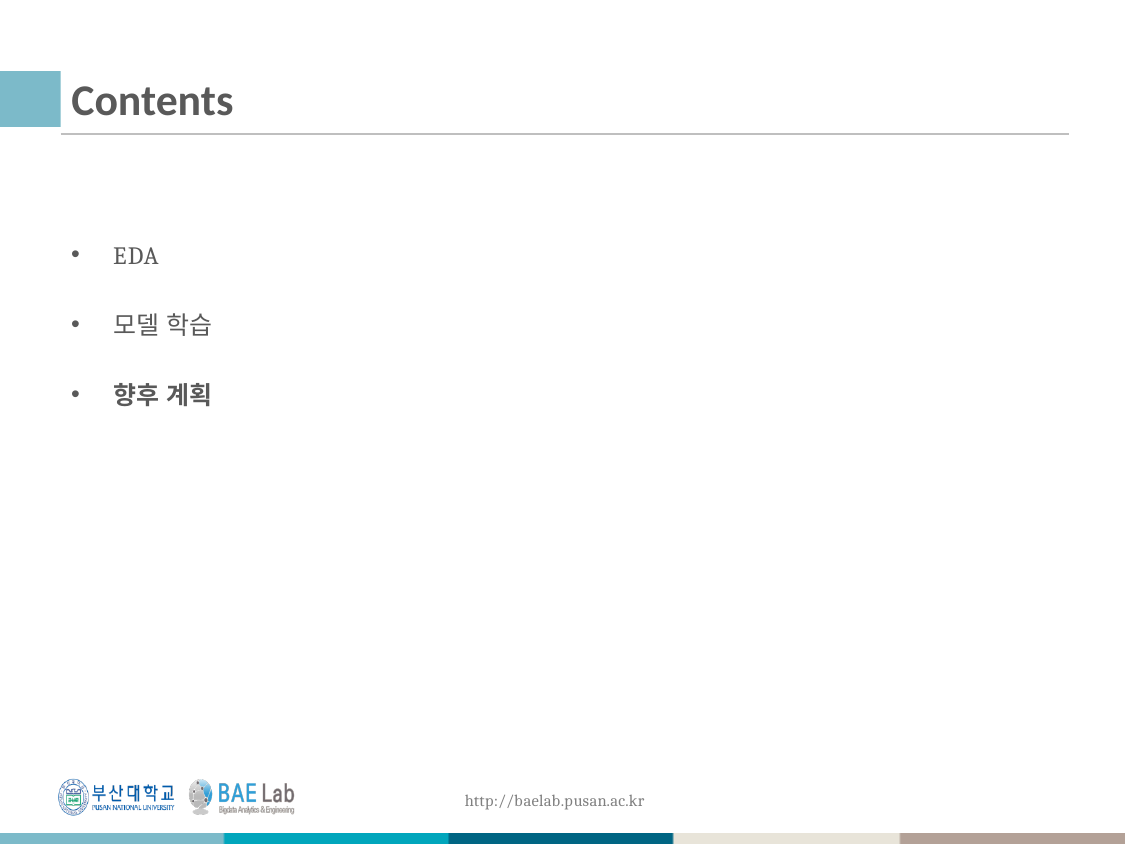

# Contents

EDA

모델 학습

향후 계획